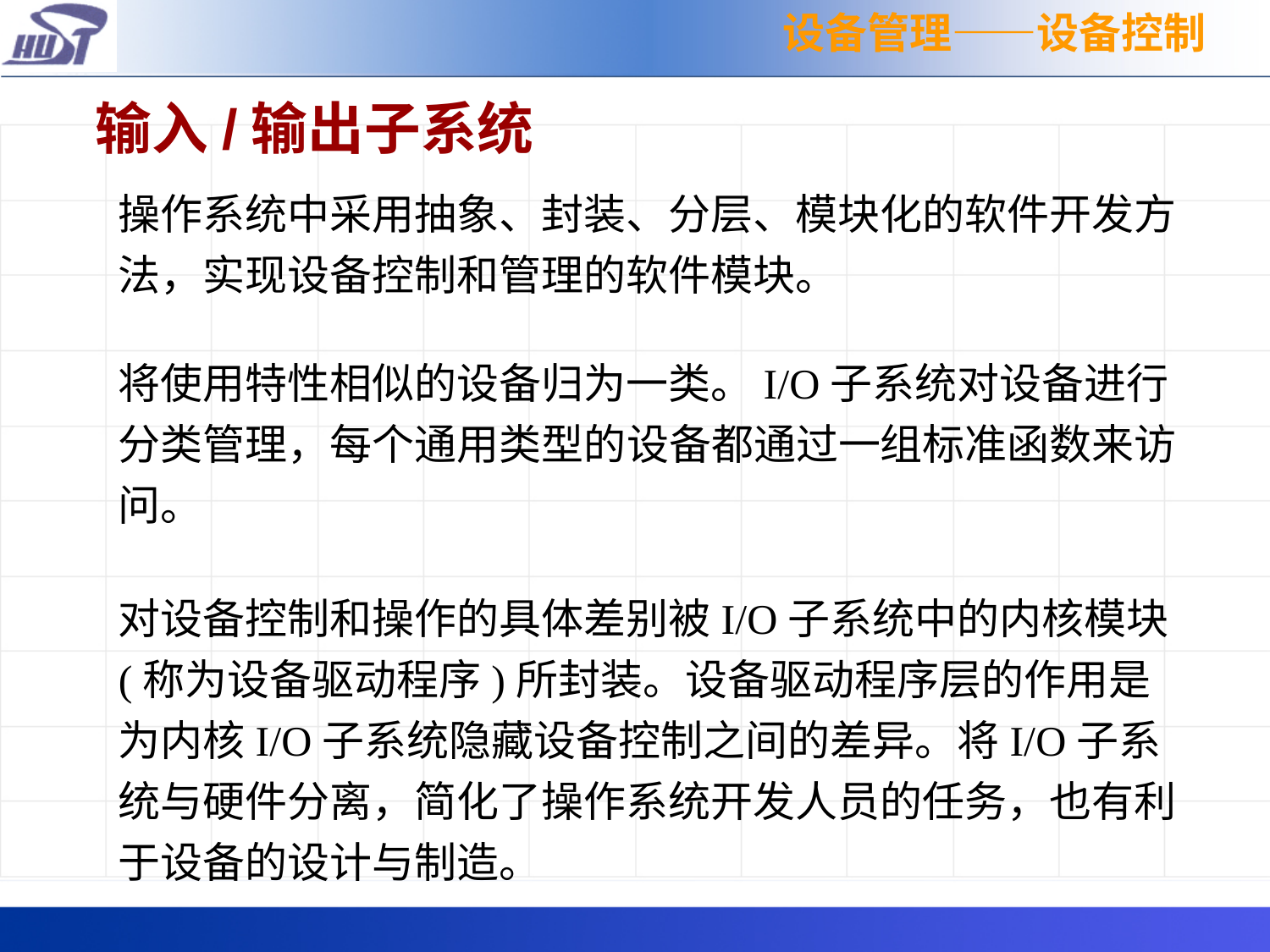

设备管理——设备控制
输入/输出子系统
	操作系统中采用抽象、封装、分层、模块化的软件开发方法，实现设备控制和管理的软件模块。

	将使用特性相似的设备归为一类。I/O子系统对设备进行分类管理，每个通用类型的设备都通过一组标准函数来访问。

	对设备控制和操作的具体差别被I/O子系统中的内核模块(称为设备驱动程序)所封装。设备驱动程序层的作用是为内核I/O子系统隐藏设备控制之间的差异。将I/O子系统与硬件分离，简化了操作系统开发人员的任务，也有利于设备的设计与制造。